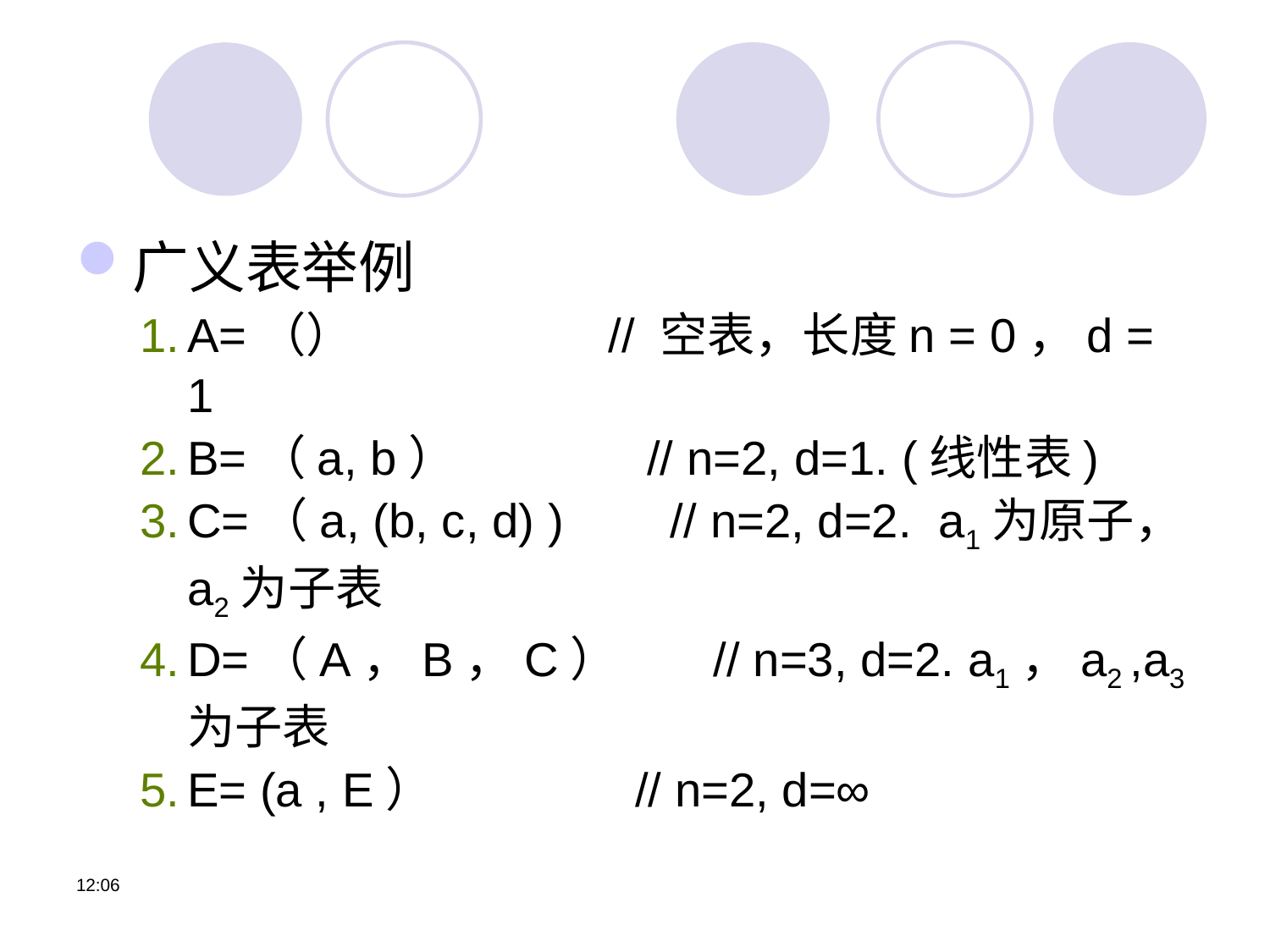

广义表举例
A=（）                       // 空表，长度n = 0，d = 1
B=（a, b）                 // n=2, d=1. (线性表)
C=（a, (b, c, d) )        // n=2, d=2.  a1为原子，a2为子表
D=（A，B，C）        // n=3, d=2. a1，a2 ,a3为子表
E= (a , E）                  // n=2, d=∞

12:06